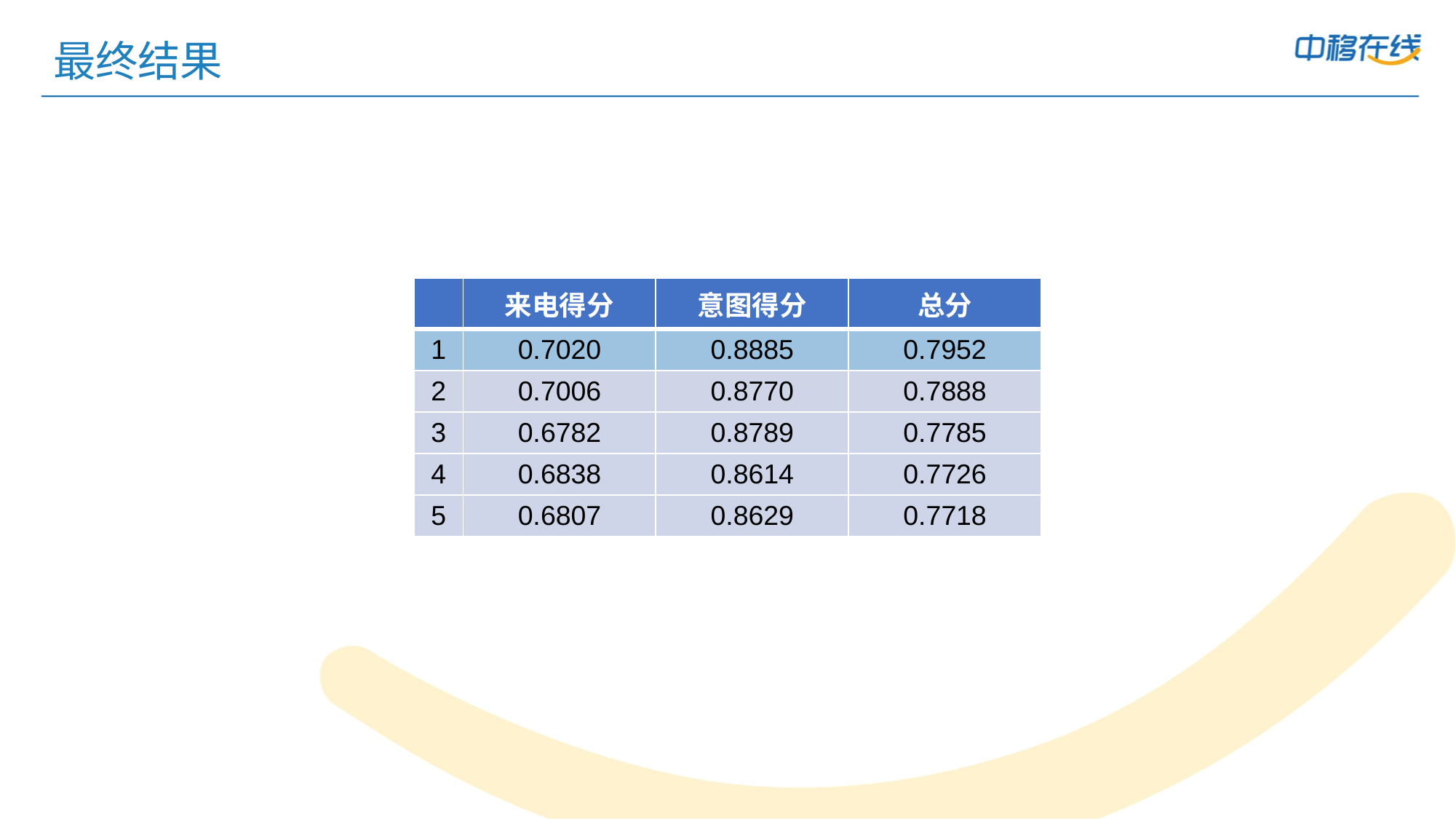

# 最终结果
|  | 来电得分 | 意图得分 | 总分 |
| --- | --- | --- | --- |
| 1 | 0.7020 | 0.8885 | 0.7952 |
| 2 | 0.7006 | 0.8770 | 0.7888 |
| 3 | 0.6782 | 0.8789 | 0.7785 |
| 4 | 0.6838 | 0.8614 | 0.7726 |
| 5 | 0.6807 | 0.8629 | 0.7718 |